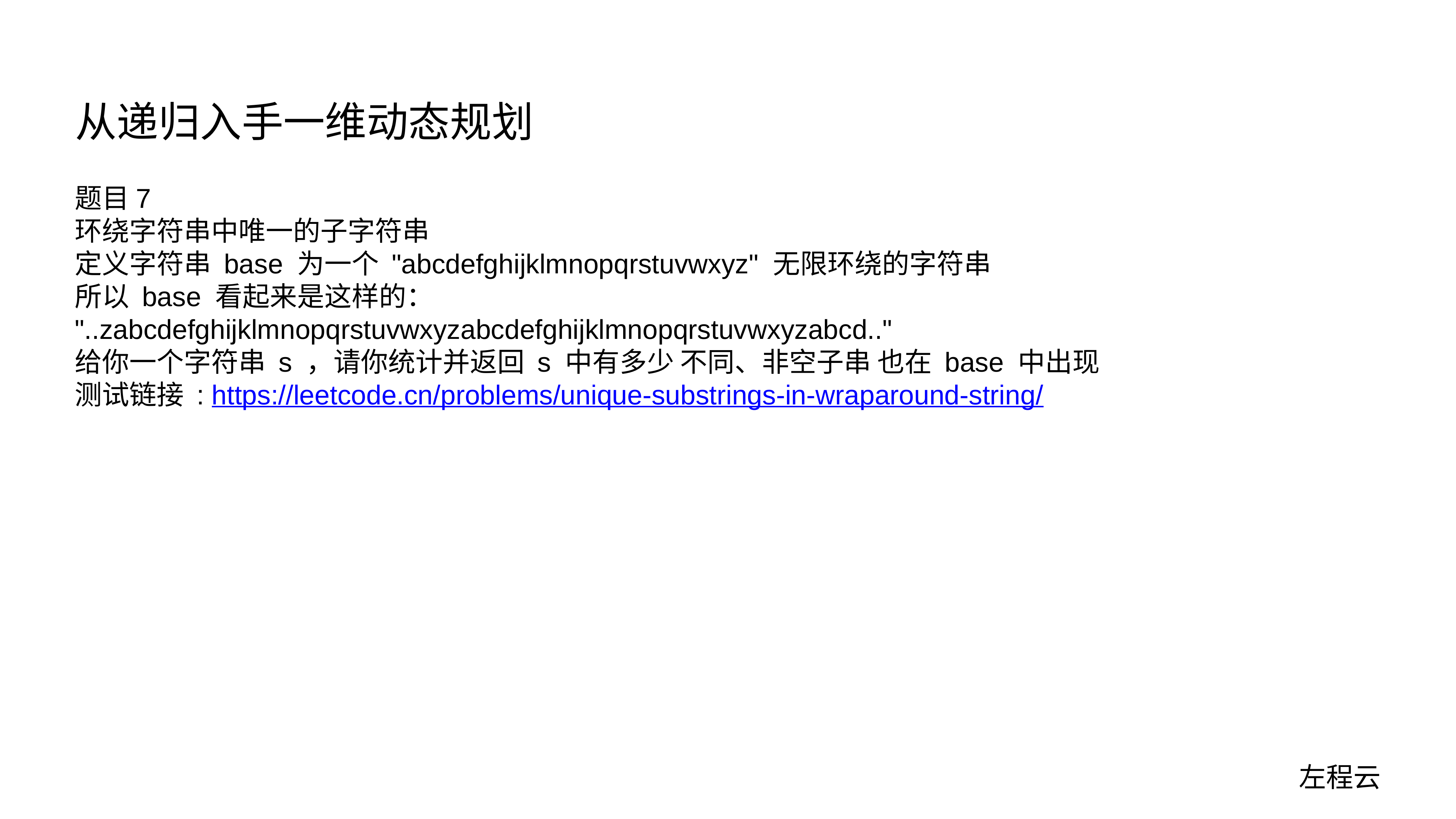

# 从递归入手一维动态规划
题目7
环绕字符串中唯一的子字符串
定义字符串 base 为一个 "abcdefghijklmnopqrstuvwxyz" 无限环绕的字符串
所以 base 看起来是这样的：
"..zabcdefghijklmnopqrstuvwxyzabcdefghijklmnopqrstuvwxyzabcd.."
给你一个字符串 s ，请你统计并返回 s 中有多少 不同、非空子串 也在 base 中出现
测试链接 : https://leetcode.cn/problems/unique-substrings-in-wraparound-string/
左程云